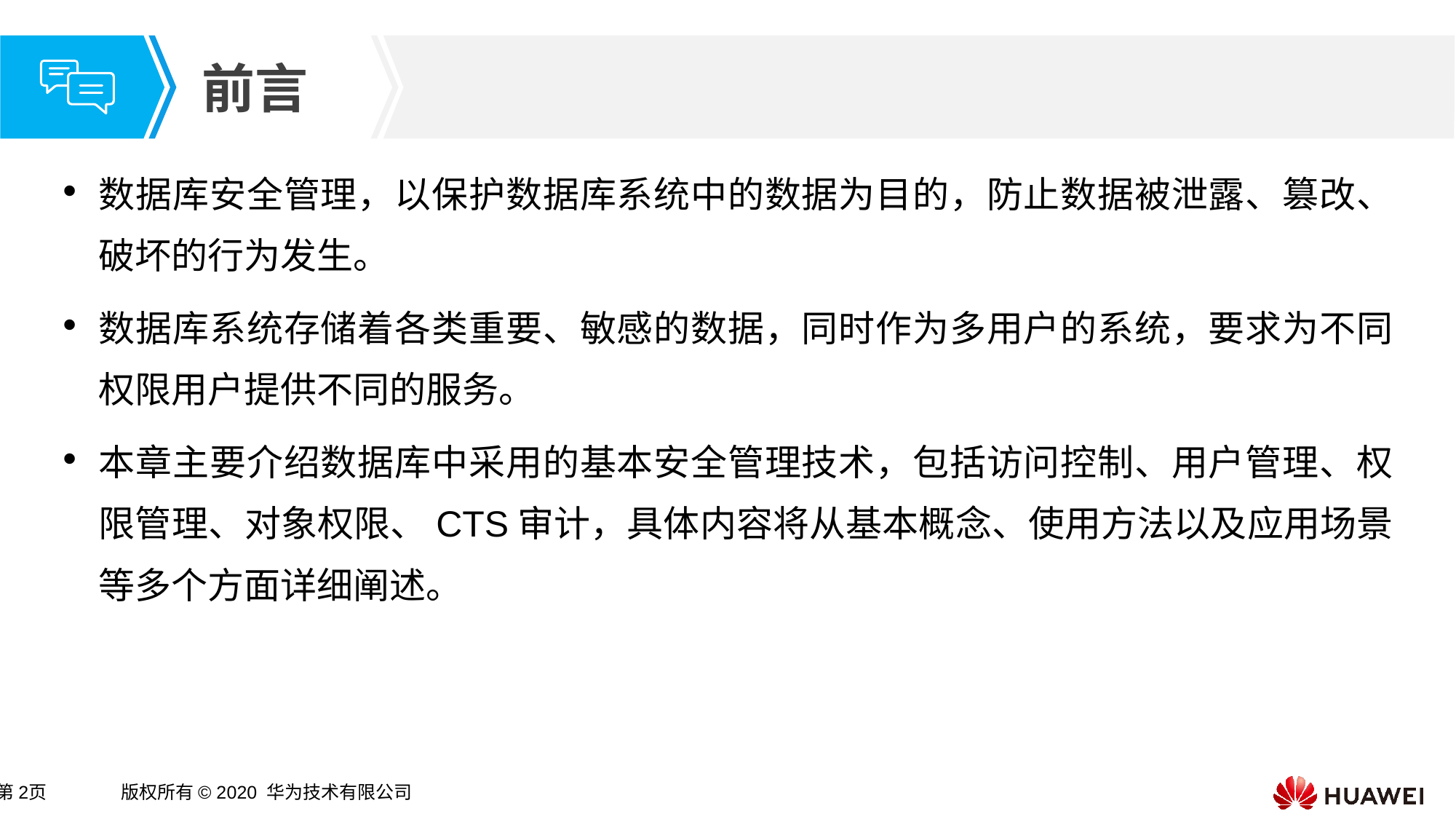

数据库安全管理，以保护数据库系统中的数据为目的，防止数据被泄露、篡改、破坏的行为发生。
数据库系统存储着各类重要、敏感的数据，同时作为多用户的系统，要求为不同权限用户提供不同的服务。
本章主要介绍数据库中采用的基本安全管理技术，包括访问控制、用户管理、权限管理、对象权限、CTS审计，具体内容将从基本概念、使用方法以及应用场景等多个方面详细阐述。